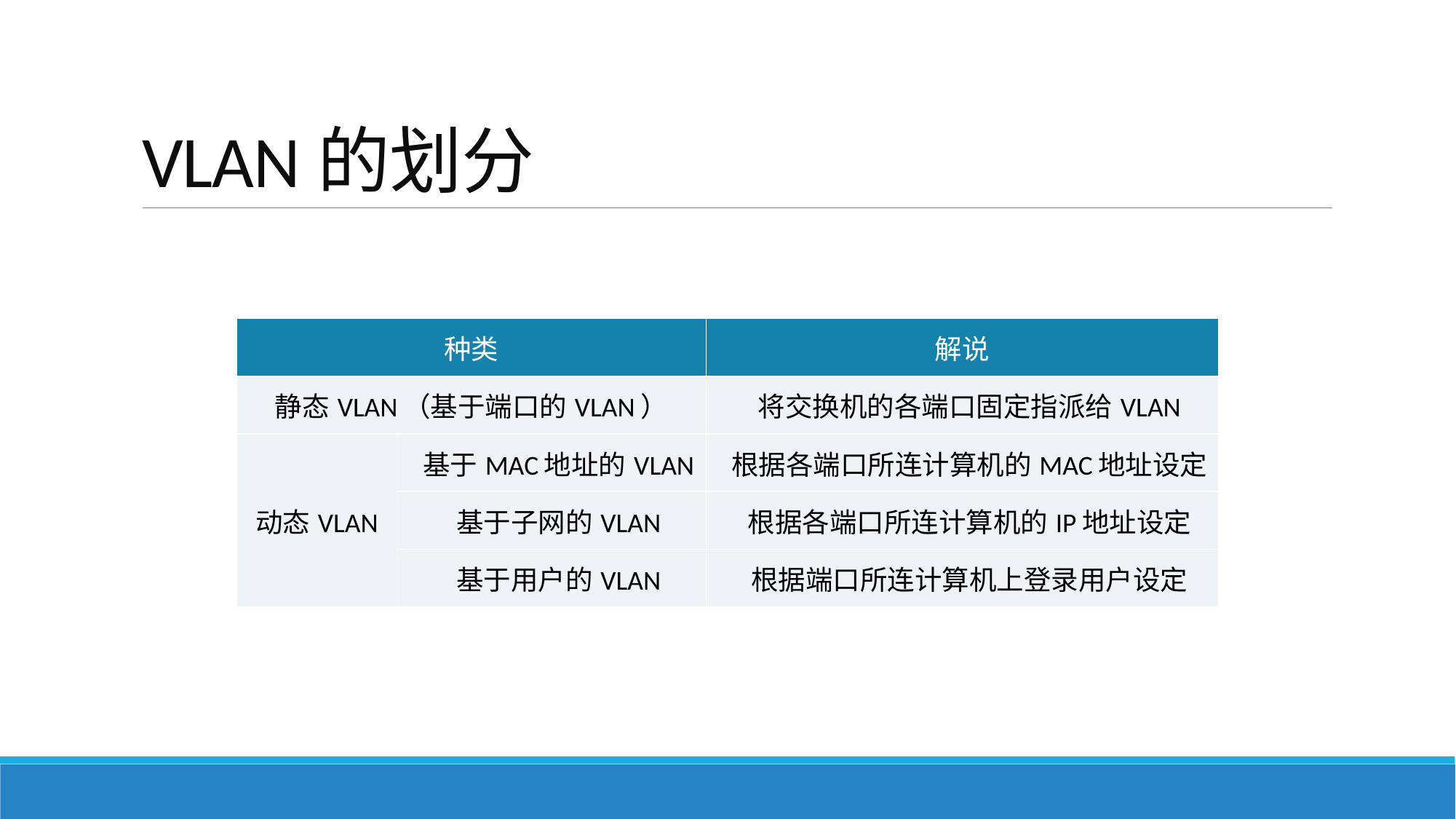

# VLAN的划分

| 种类 |  | 解说 |
| --- | --- | --- |
| 静态VLAN（基于端口的VLAN） |  | 将交换机的各端口固定指派给VLAN |
| 动态VLAN | 基于MAC地址的VLAN | 根据各端口所连计算机的MAC地址设定 |
|  | 基于子网的VLAN | 根据各端口所连计算机的IP地址设定 |
|  | 基于用户的VLAN | 根据端口所连计算机上登录用户设定 |